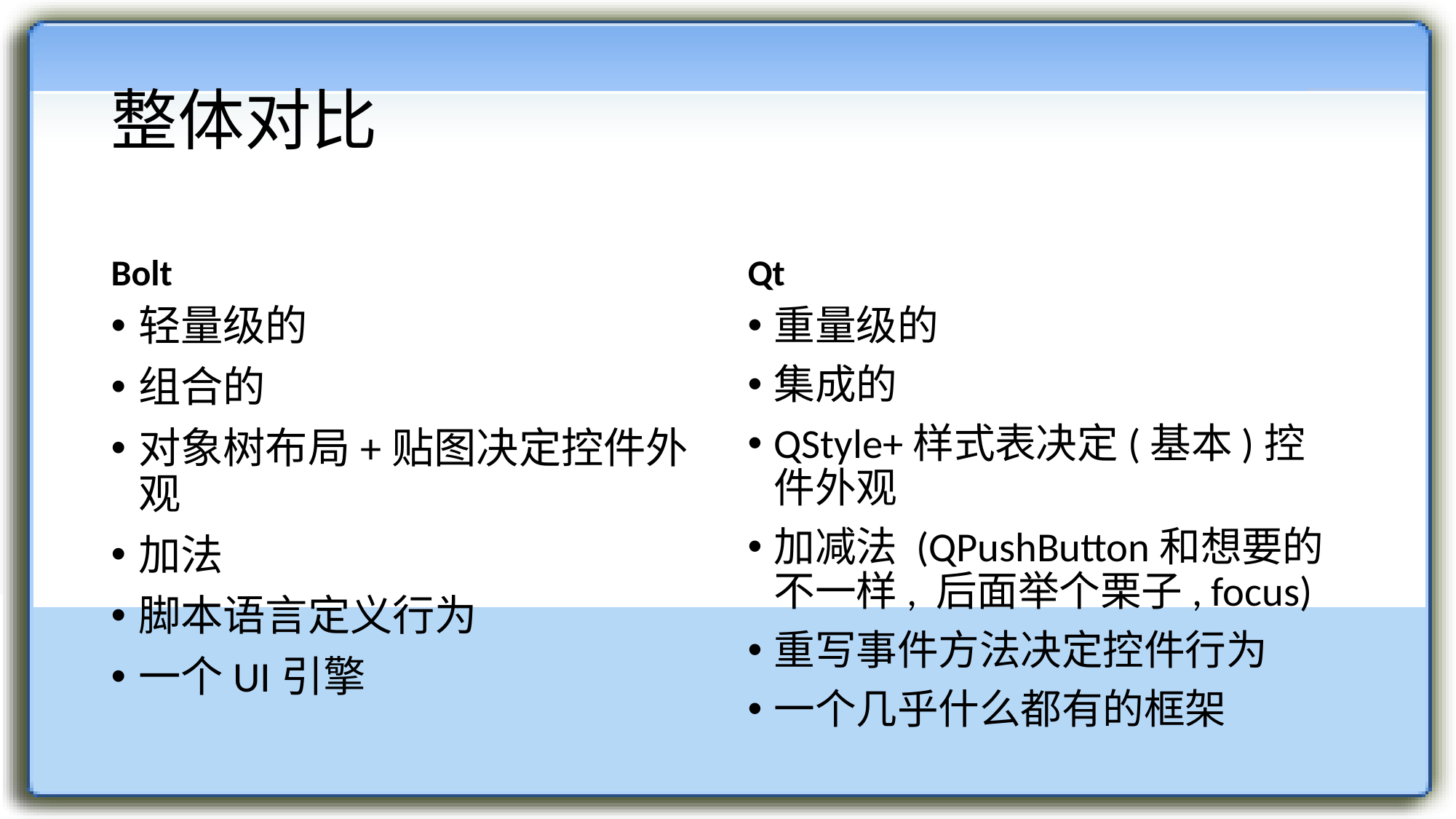

# 整体对比
Bolt
Qt
轻量级的
组合的
对象树布局+贴图决定控件外观
加法
脚本语言定义行为
一个UI引擎
重量级的
集成的
QStyle+样式表决定(基本)控件外观
加减法 (QPushButton和想要的不一样, 后面举个栗子, focus)
重写事件方法决定控件行为
一个几乎什么都有的框架